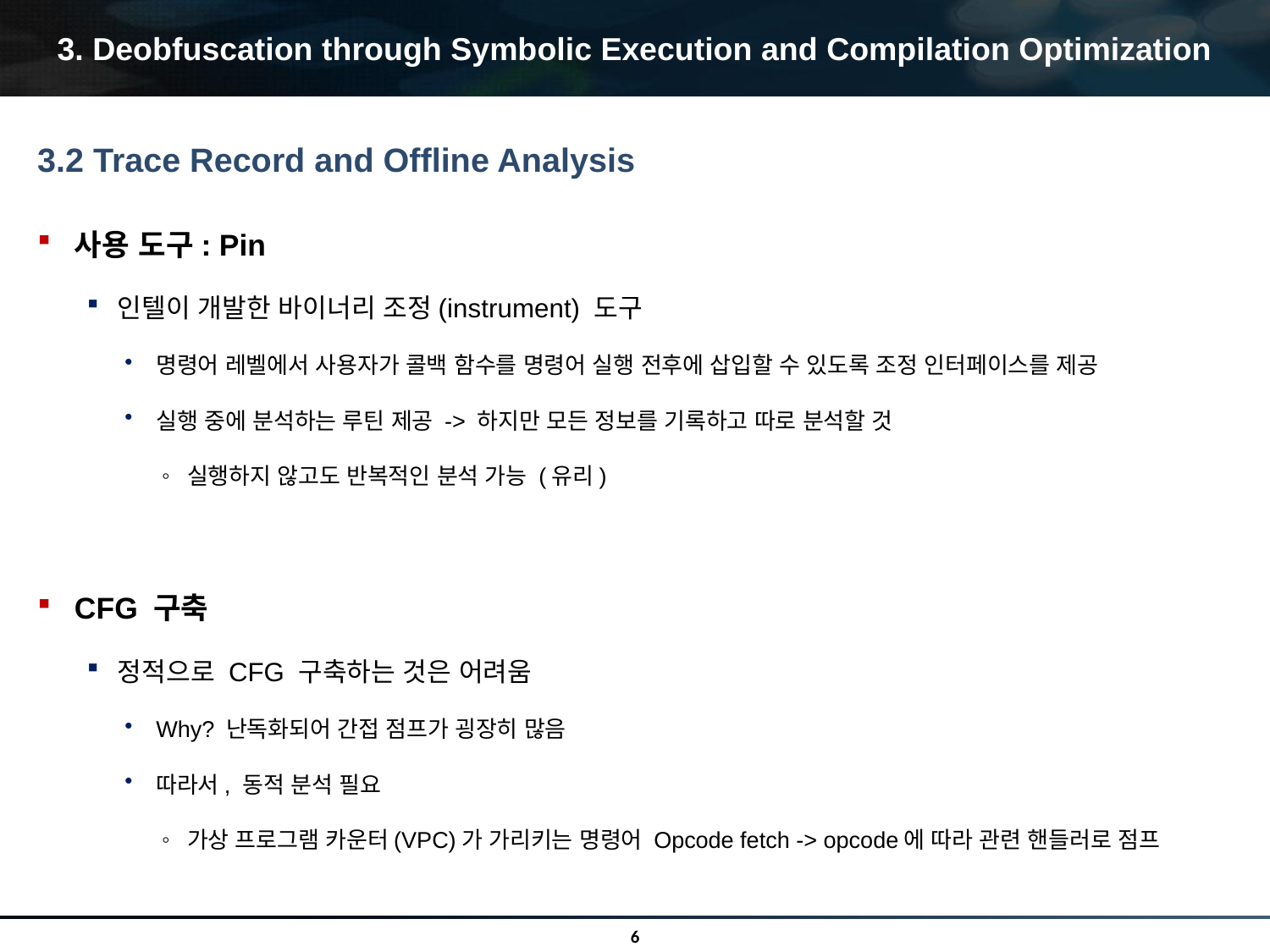

# 3. Deobfuscation through Symbolic Execution and Compilation Optimization
3.2 Trace Record and Offline Analysis
사용 도구: Pin
인텔이 개발한 바이너리 조정(instrument) 도구
명령어 레벨에서 사용자가 콜백 함수를 명령어 실행 전후에 삽입할 수 있도록 조정 인터페이스를 제공
실행 중에 분석하는 루틴 제공 -> 하지만 모든 정보를 기록하고 따로 분석할 것
실행하지 않고도 반복적인 분석 가능 (유리)

CFG 구축
정적으로 CFG 구축하는 것은 어려움
Why? 난독화되어 간접 점프가 굉장히 많음
따라서, 동적 분석 필요
가상 프로그램 카운터(VPC)가 가리키는 명령어 Opcode fetch -> opcode에 따라 관련 핸들러로 점프